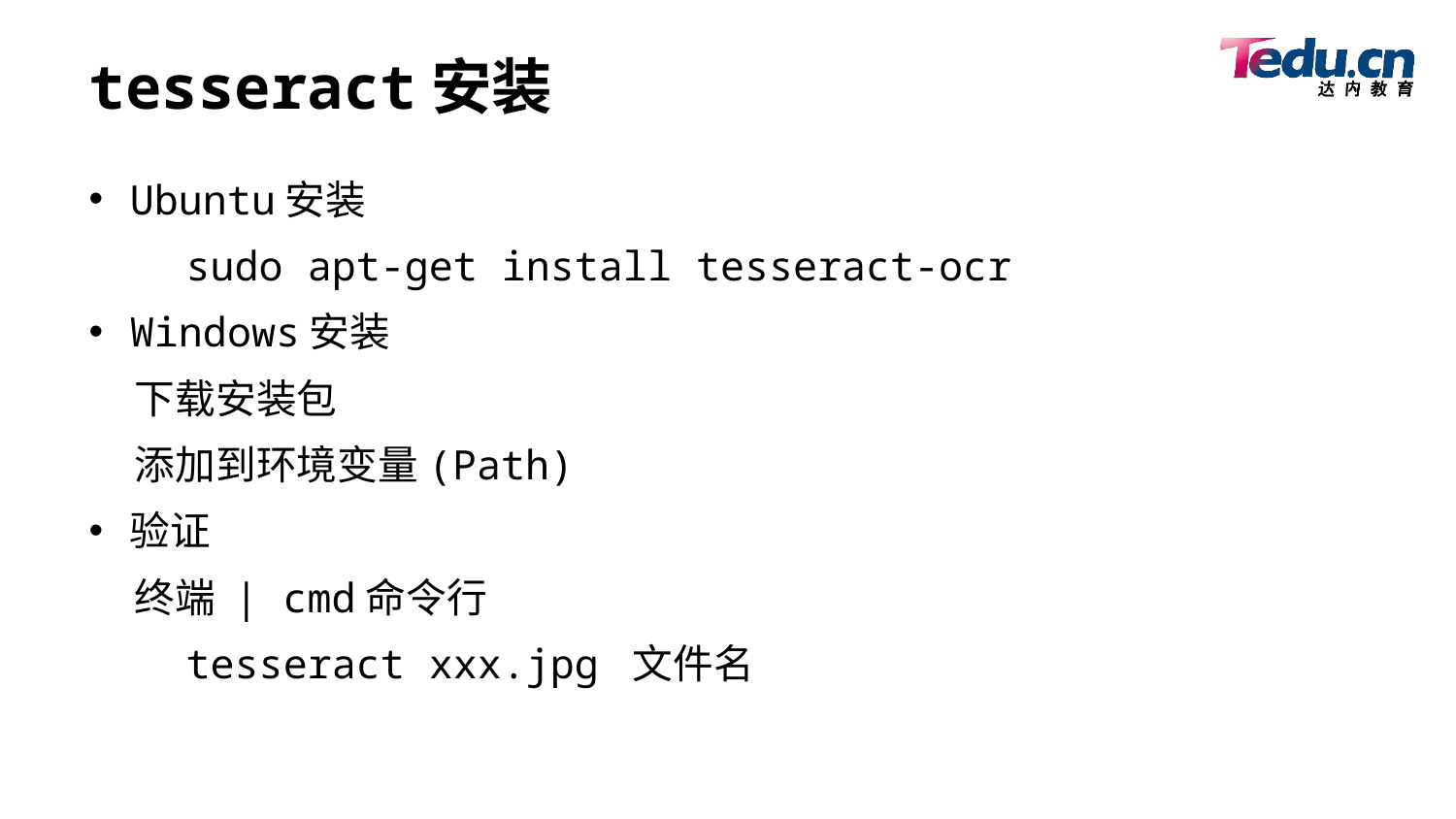

# tesseract安装
Ubuntu安装
    sudo apt-get install tesseract-ocr
Windows安装
    下载安装包
    添加到环境变量(Path)
验证
    终端 | cmd命令行
    tesseract xxx.jpg 文件名